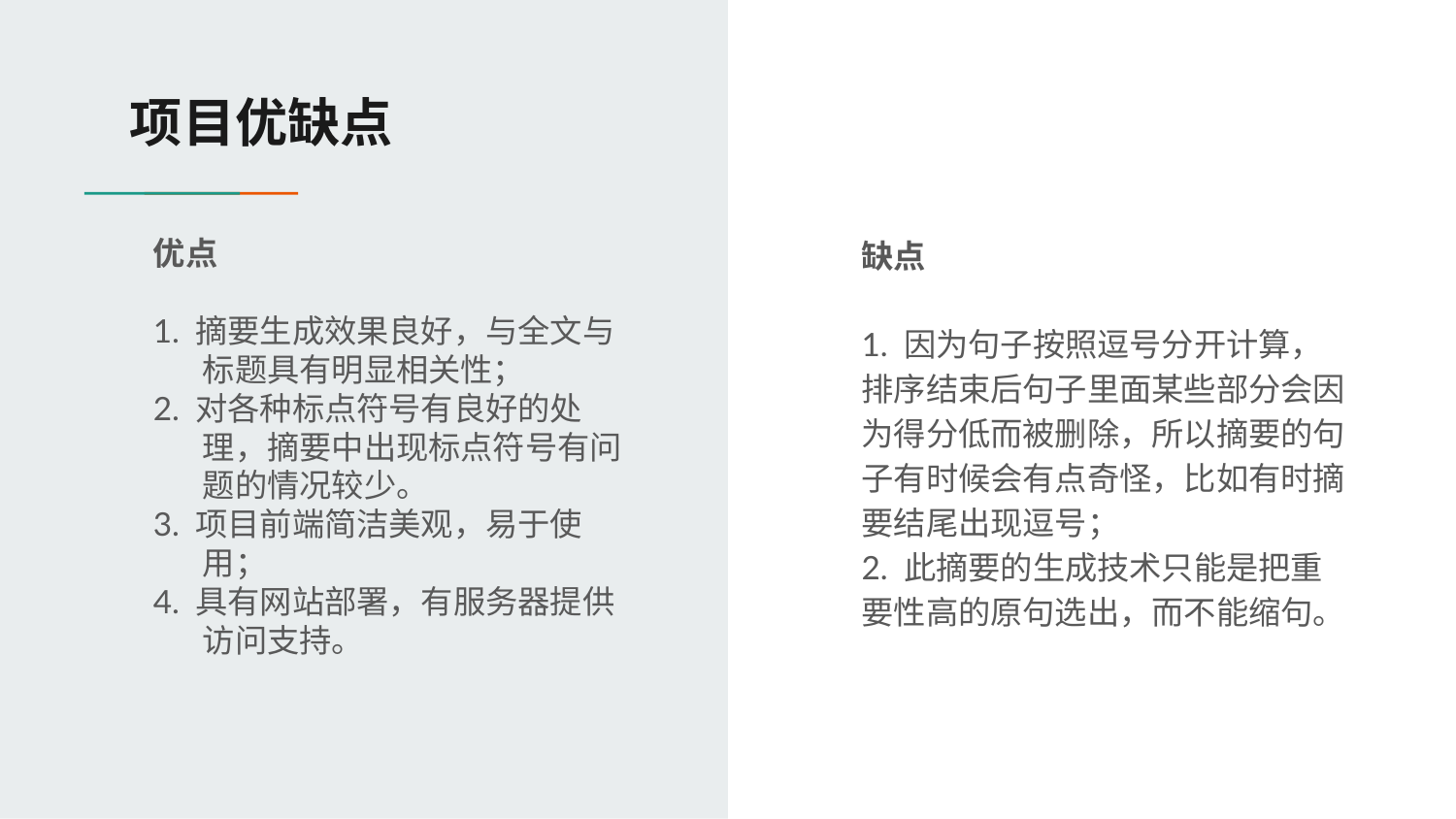

# 项目优缺点
缺点

1. 因为句子按照逗号分开计算，排序结束后句子里面某些部分会因为得分低而被删除，所以摘要的句子有时候会有点奇怪，比如有时摘要结尾出现逗号；
2. 此摘要的生成技术只能是把重要性高的原句选出，而不能缩句。

优点

1. 摘要生成效果良好，与全文与标题具有明显相关性；
2. 对各种标点符号有良好的处理，摘要中出现标点符号有问题的情况较少。
3. 项目前端简洁美观，易于使用；
4. 具有网站部署，有服务器提供访问支持。